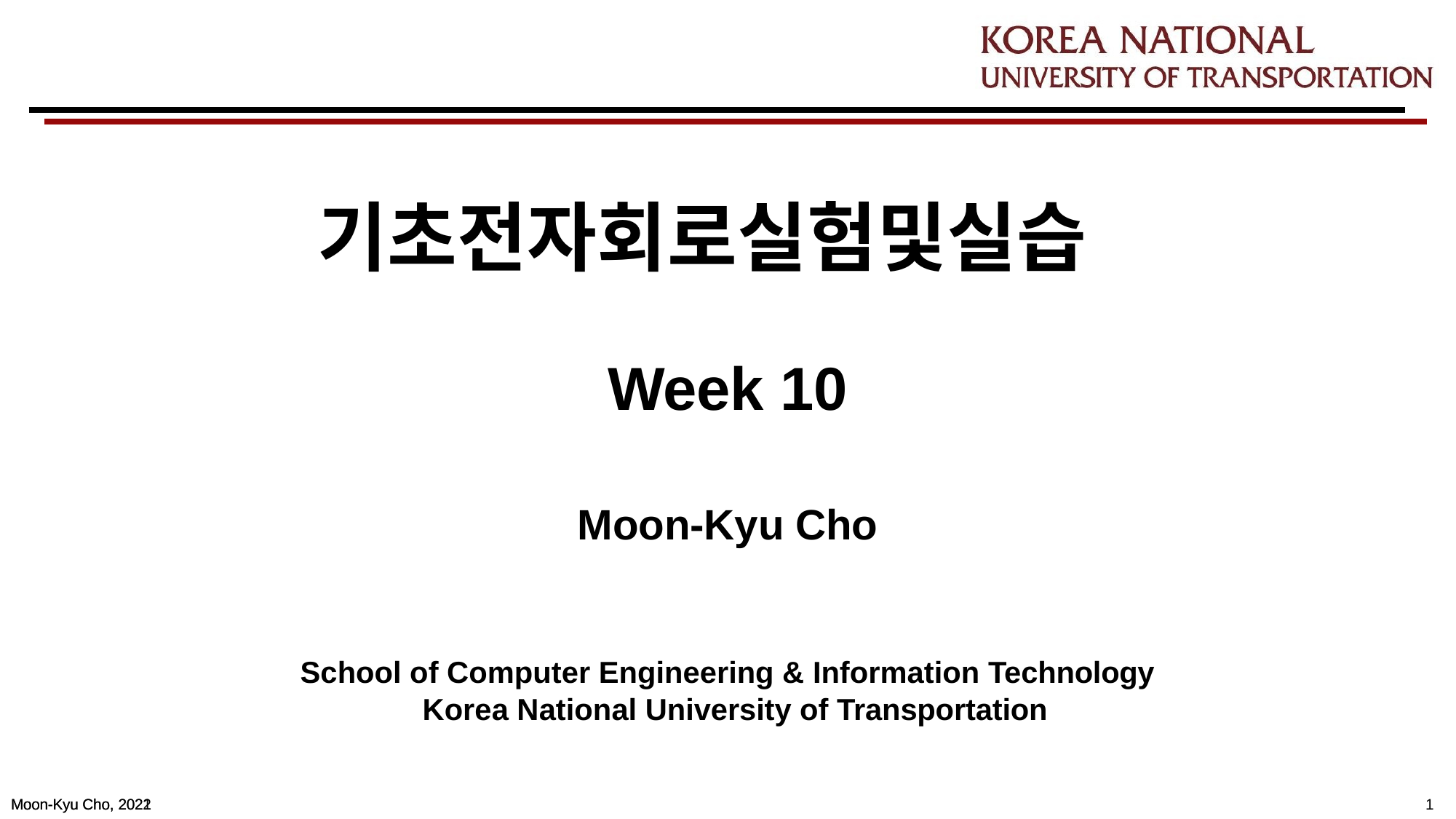

# 기초전자회로실험및실습
Week 10

Moon-Kyu Cho
School of Computer Engineering & Information Technology  Korea National University of Transportation

Moon-Kyu Cho, 2021
1
Moon-Kyu Cho, 2022